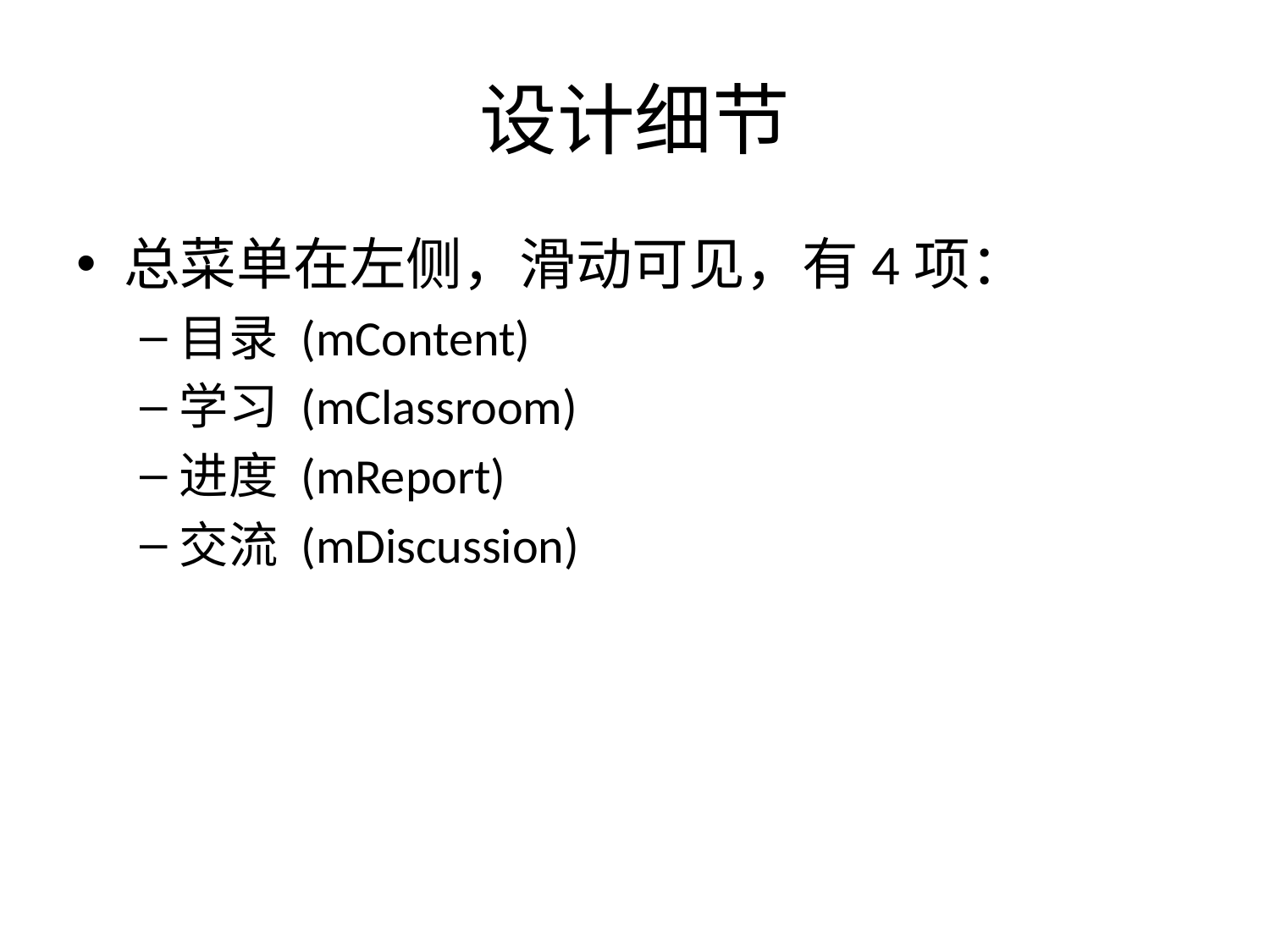

# 设计细节
总菜单在左侧，滑动可见，有4项：
目录 (mContent)
学习 (mClassroom)
进度 (mReport)
交流 (mDiscussion)